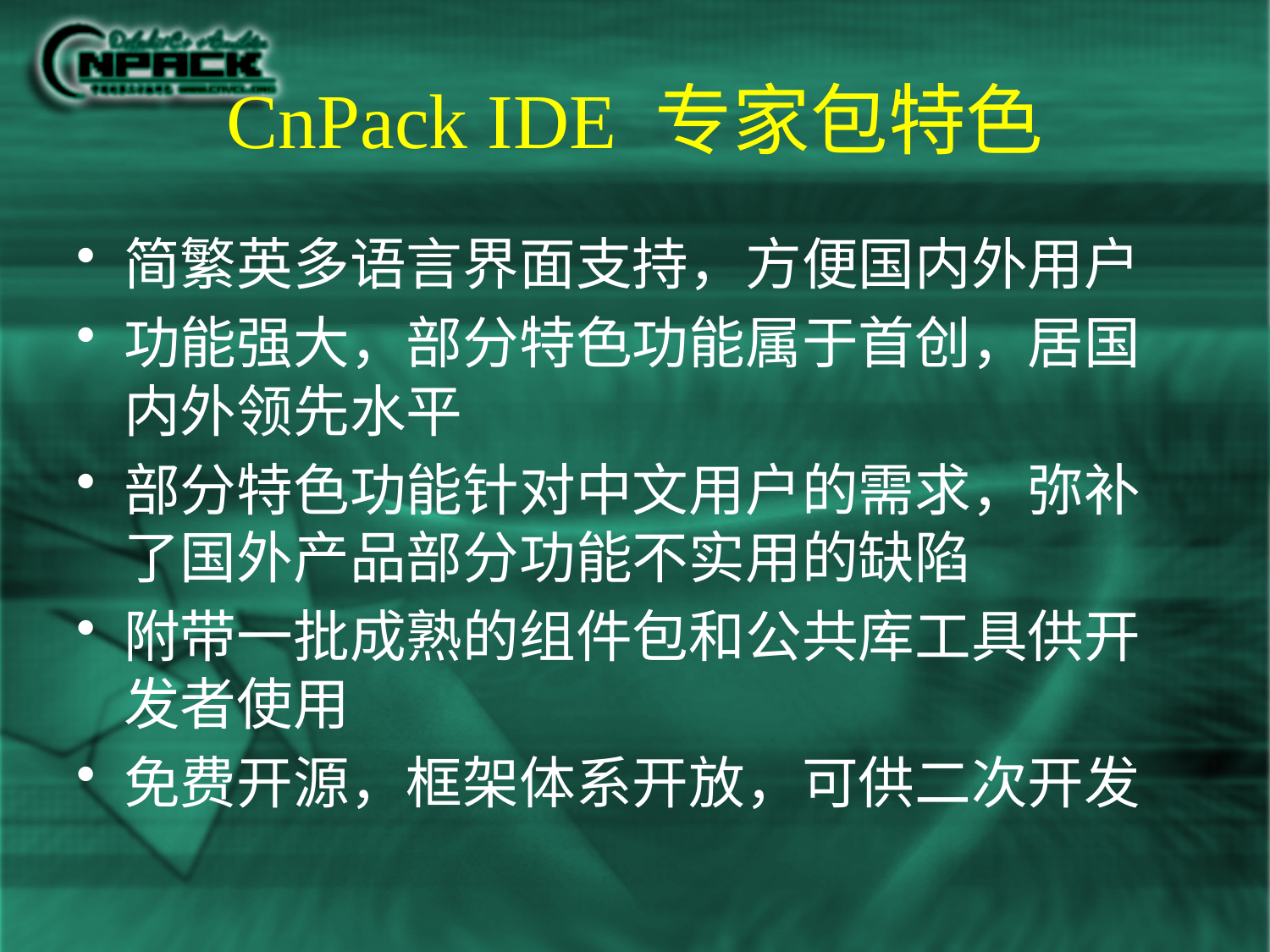

# CnPack IDE 专家包特色
简繁英多语言界面支持，方便国内外用户
功能强大，部分特色功能属于首创，居国内外领先水平
部分特色功能针对中文用户的需求，弥补了国外产品部分功能不实用的缺陷
附带一批成熟的组件包和公共库工具供开发者使用
免费开源，框架体系开放，可供二次开发